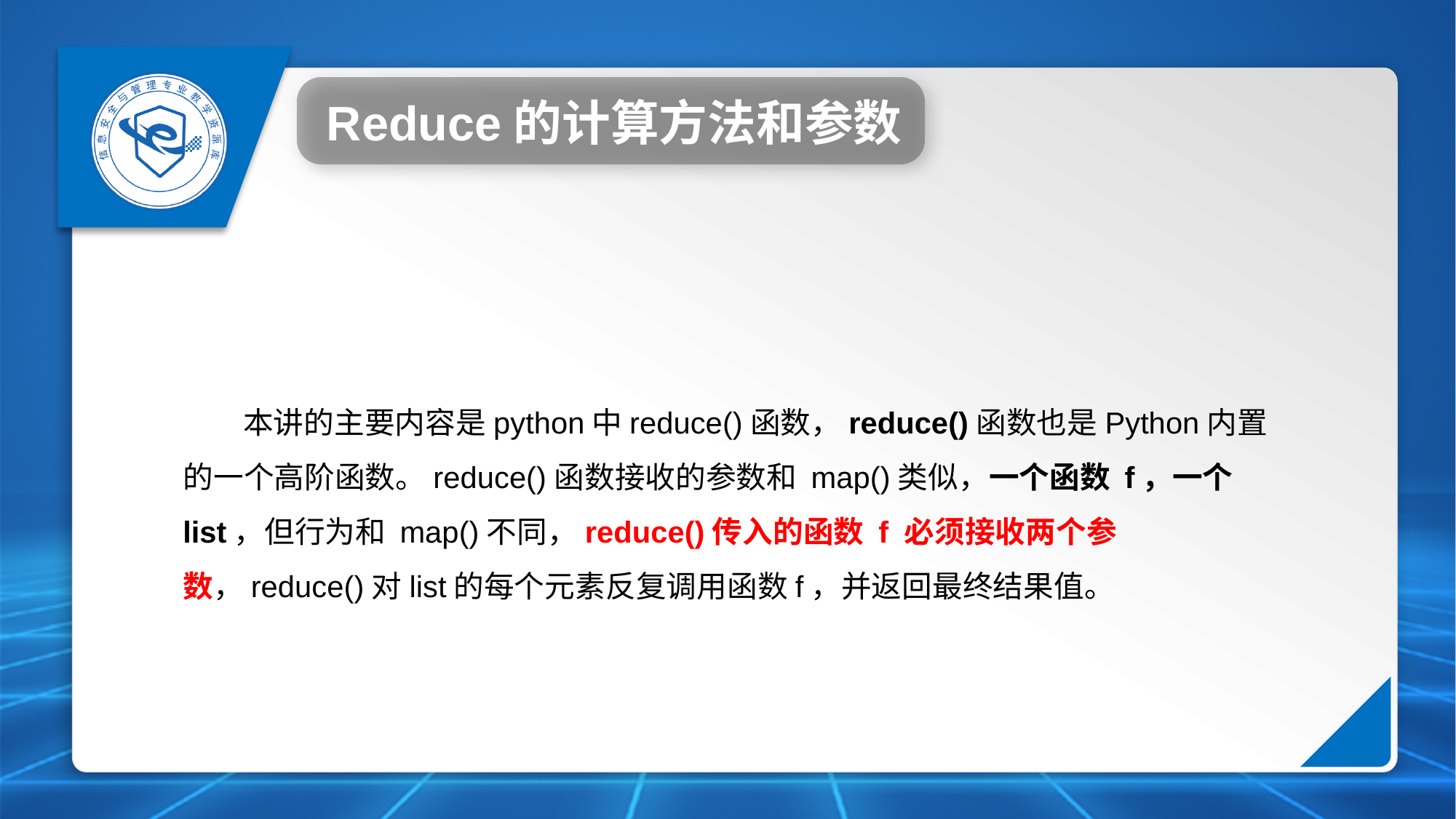

Reduce的计算方法和参数
本讲的主要内容是python中reduce()函数，reduce()函数也是Python内置的一个高阶函数。reduce()函数接收的参数和 map()类似，一个函数 f，一个list，但行为和 map()不同，reduce()传入的函数 f 必须接收两个参数，reduce()对list的每个元素反复调用函数f，并返回最终结果值。